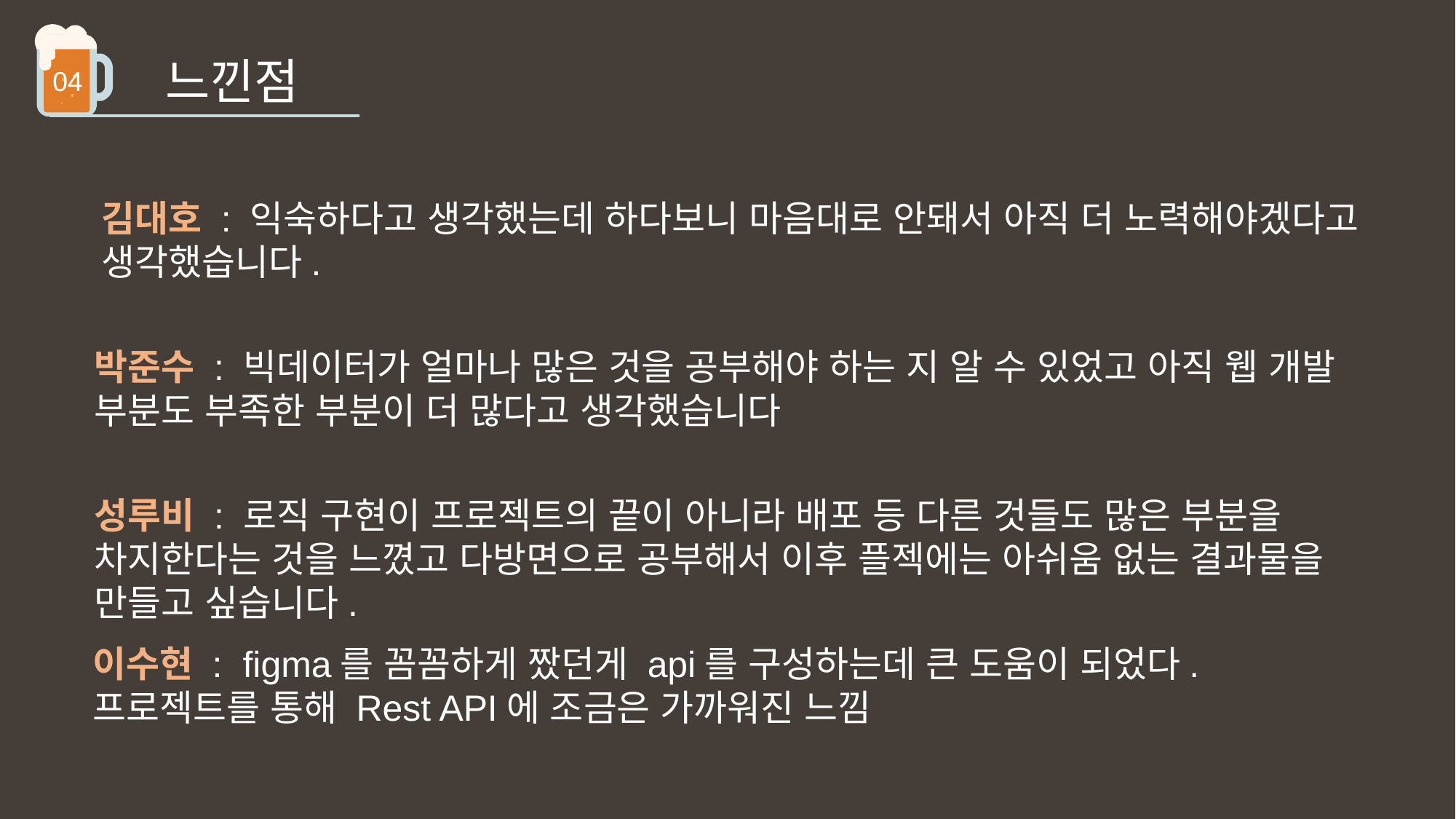

느낀점
04
김대호 : 익숙하다고 생각했는데 하다보니 마음대로 안돼서 아직 더 노력해야겠다고 생각했습니다.
박준수 : 빅데이터가 얼마나 많은 것을 공부해야 하는 지 알 수 있었고 아직 웹 개발 부분도 부족한 부분이 더 많다고 생각했습니다
성루비 : 로직 구현이 프로젝트의 끝이 아니라 배포 등 다른 것들도 많은 부분을 차지한다는 것을 느꼈고 다방면으로 공부해서 이후 플젝에는 아쉬움 없는 결과물을 만들고 싶습니다.

이수현 :  figma를 꼼꼼하게 짰던게 api를 구성하는데 큰 도움이 되었다.
프로젝트를 통해 Rest API에 조금은 가까워진 느낌